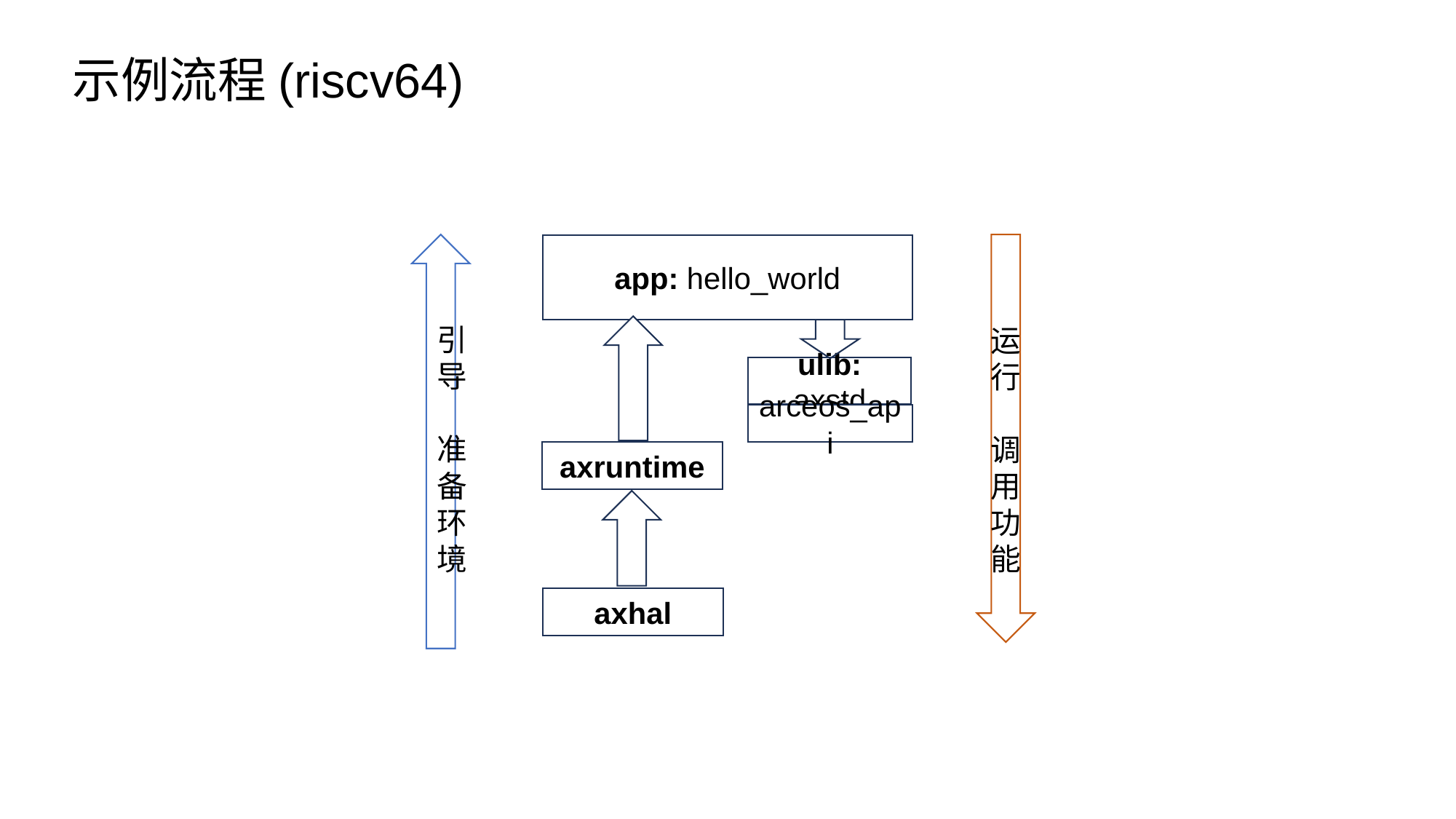

示例流程(riscv64)
引导

准备环境

app: hello_world

运
行

调用功能

ulib: axstd
arceos_api
axruntime

axhal